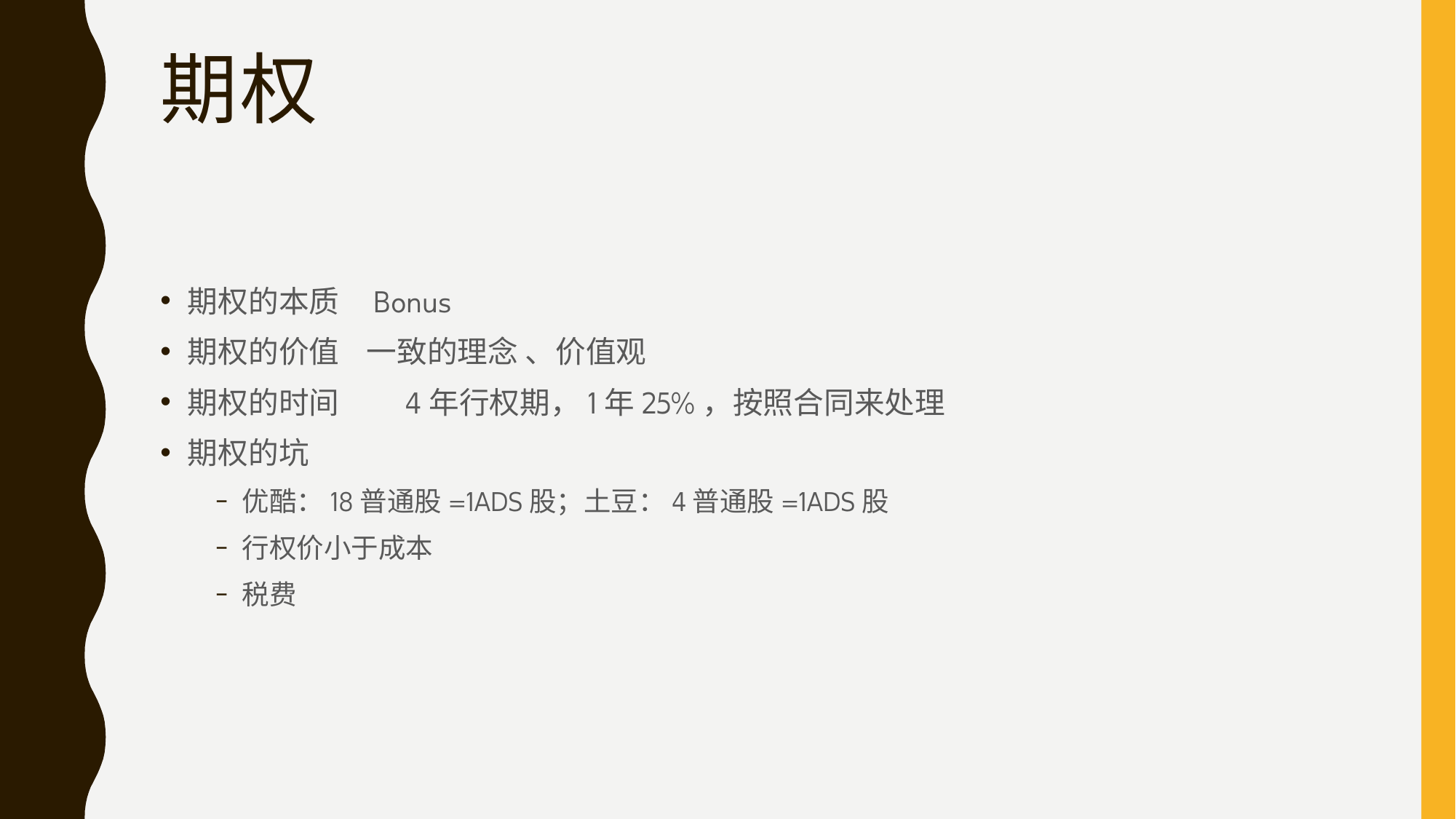

# 期权
期权的本质    Bonus
期权的价值    一致的理念 、价值观
期权的时间	4年行权期，1年25%，按照合同来处理
期权的坑
优酷：18普通股=1ADS股；土豆：4普通股=1ADS股
行权价小于成本
税费